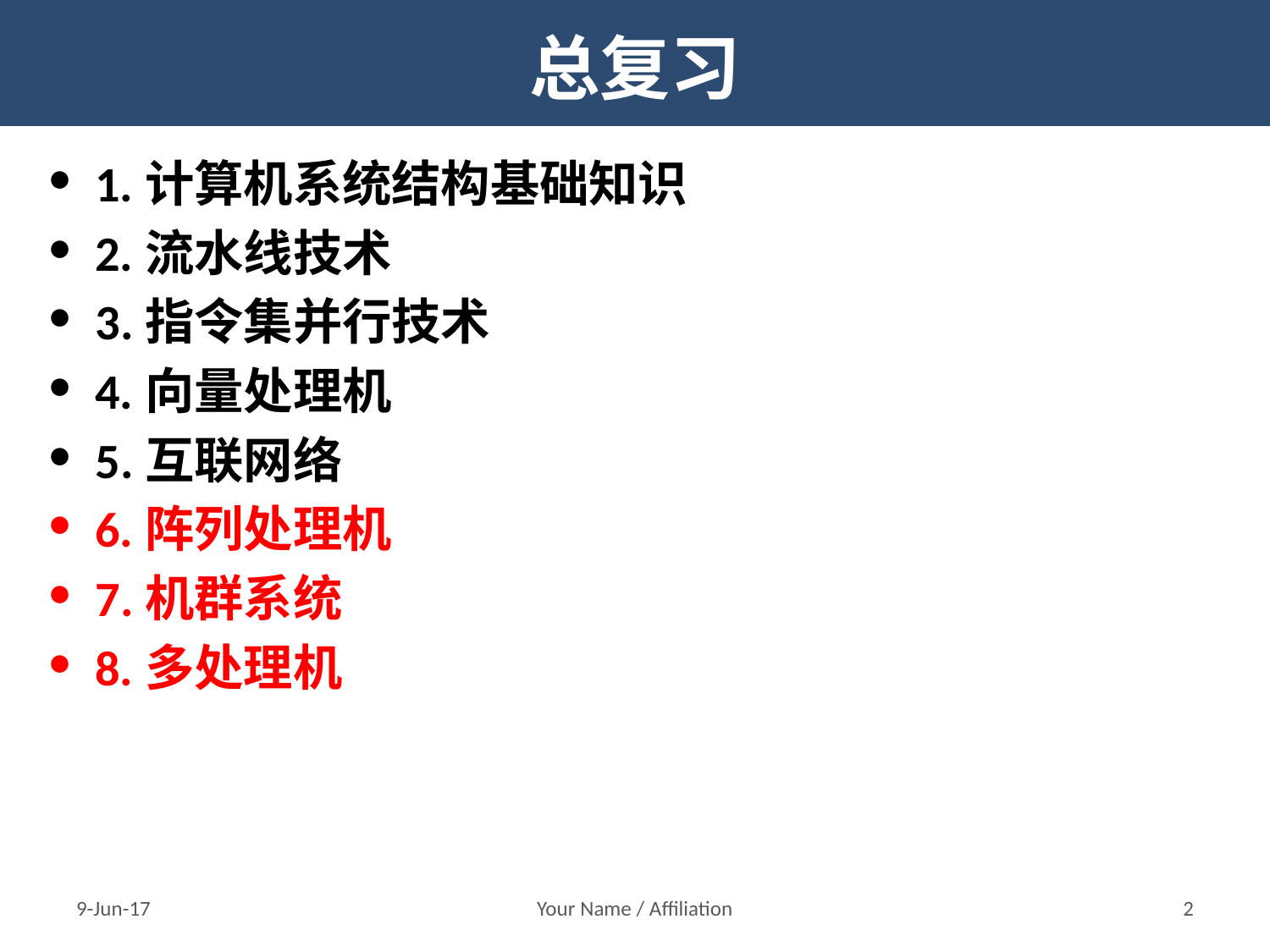

# 总复习
1.计算机系统结构基础知识
2.流水线技术
3.指令集并行技术
4.向量处理机
5.互联网络
6.阵列处理机
7.机群系统
8.多处理机
9-Jun-17
Your Name / Affiliation
2